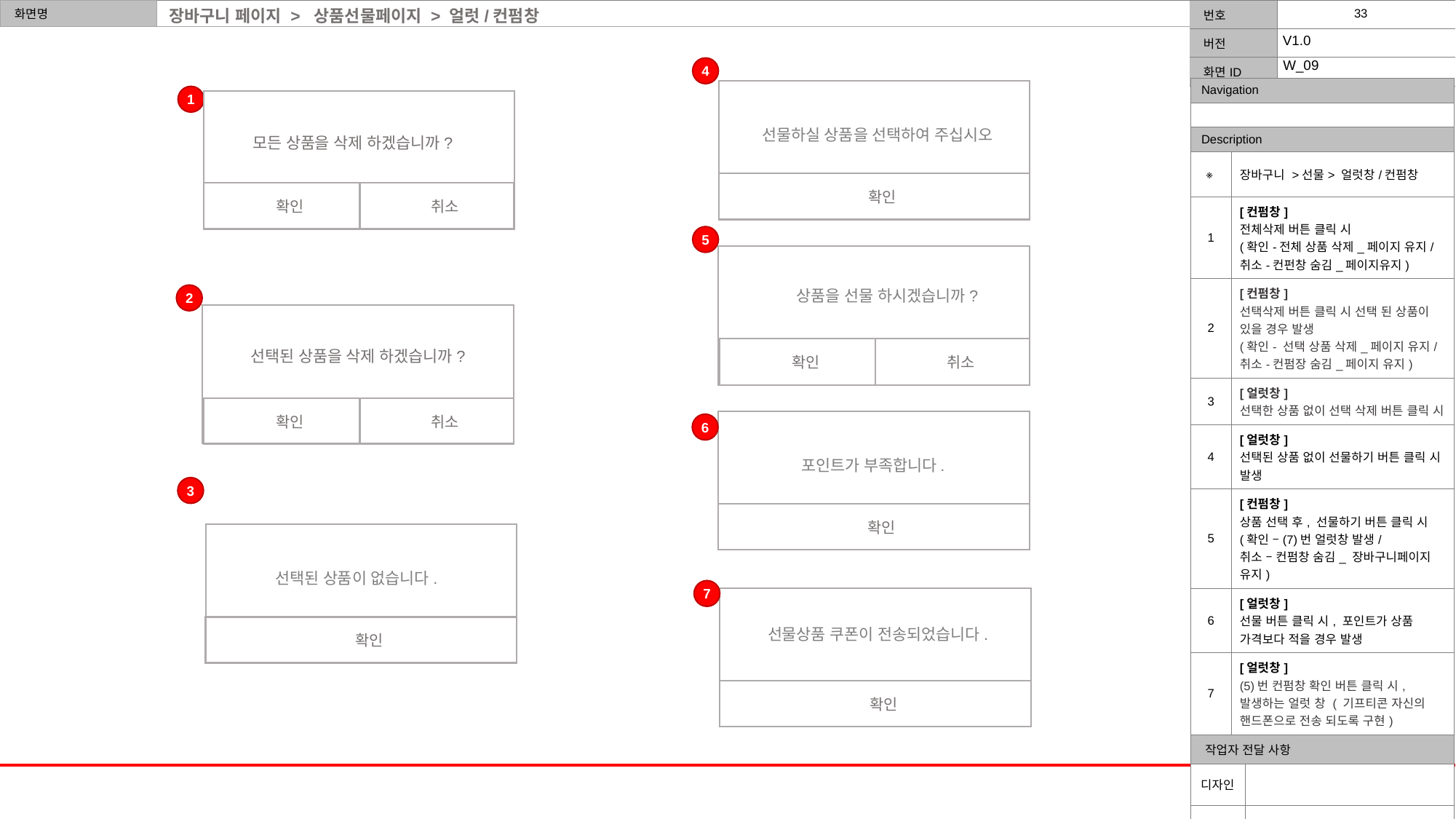

장바구니 페이지 >  상품선물페이지 > 얼럿/컨펌창
W_09
4
| Navigation |  |  |
| --- | --- | --- |
|  |  |  |
| Description |  |  |
| ※ | 장바구니 >선물> 얼럿창/컨펌창 |  |
| 1 | [컨펌창] 전체삭제 버튼 클릭 시 (확인-전체 상품 삭제\_페이지 유지/ 취소-컨펀창 숨김\_페이지유지) |  |
| 2 | [컨펌창] 선택삭제 버튼 클릭 시 선택 된 상품이 있을 경우 발생 (확인- 선택 상품 삭제\_페이지 유지/ 취소-컨펌장 숨김\_페이지 유지) |  |
| 3 | [얼럿창] 선택한 상품 없이 선택 삭제 버튼 클릭 시 |  |
| 4 | [얼럿창] 선택된 상품 없이 선물하기 버튼 클릭 시 발생 |  |
| 5 | [컨펌창] 상품 선택 후, 선물하기 버튼 클릭 시 (확인 –(7)번 얼럿창 발생/ 취소 – 컨펌창 숨김\_ 장바구니페이지 유지) |  |
| 6 | [얼럿창] 선물 버튼 클릭 시, 포인트가 상품 가격보다 적을 경우 발생 |  |
| 7 | [얼럿창] (5)번 컨펌창 확인 버튼 클릭 시, 발생하는 얼럿 창 ( 기프티콘 자신의 핸드폰으로 전송 되도록 구현) |  |
| 작업자 전달 사항 |  |  |
| 디자인 |  |  |
| 퍼블리싱 |  |  |
| 개발 |  |  |

1

선물하실 상품을 선택하여 주십시오
모든 상품을 삭제 하겠습니까?
   확인
   확인
   취소
5

상품을 선물 하시겠습니까?
2

   확인
   취소
선택된 상품을 삭제 하겠습니까?
   확인
   취소

6
포인트가 부족합니다.
3
   확인

선택된 상품이 없습니다.
7

   확인
선물상품 쿠폰이 전송되었습니다.
   확인